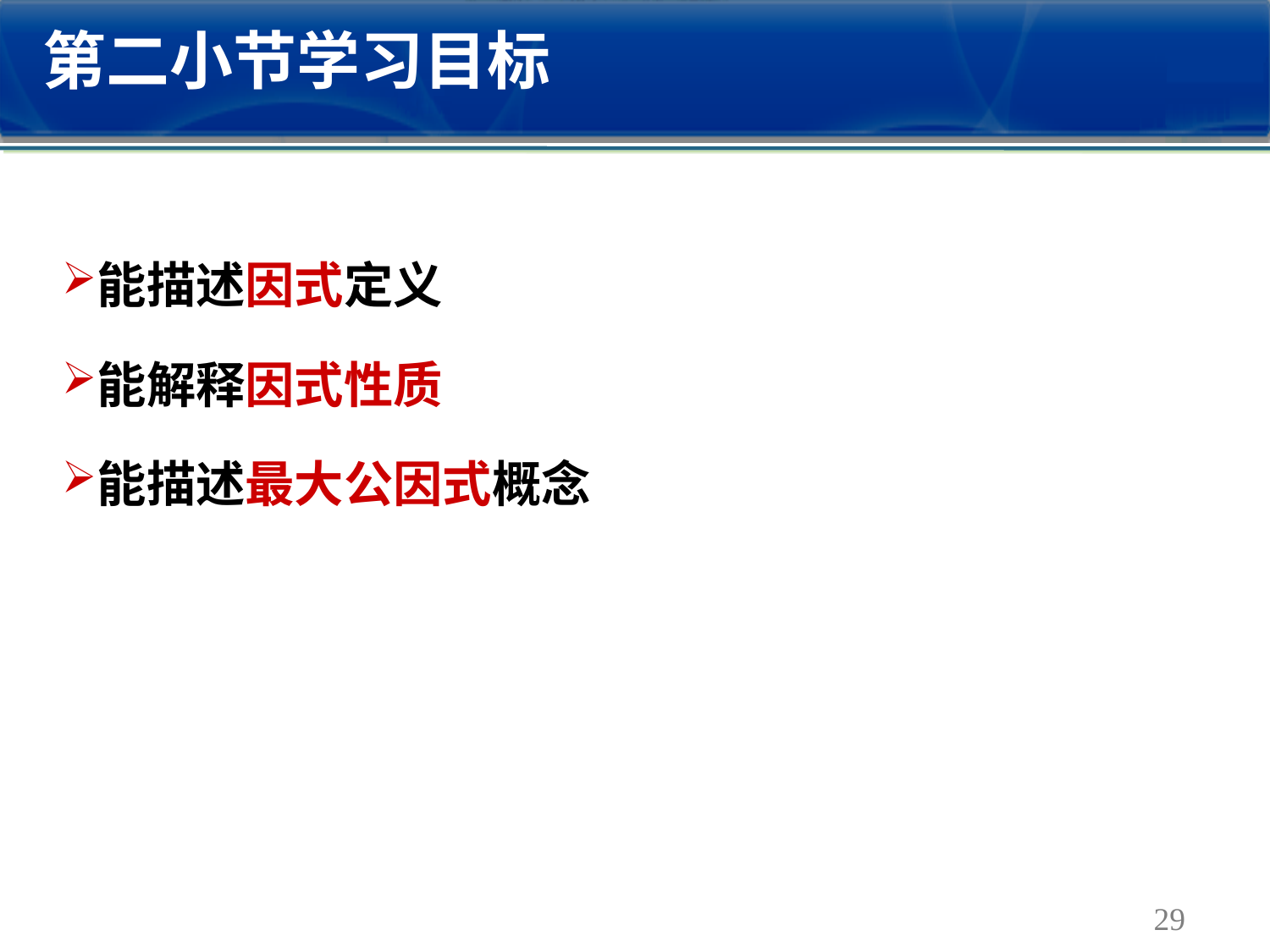

第二小节学习目标
能描述因式定义
能解释因式性质
能描述最大公因式概念
29